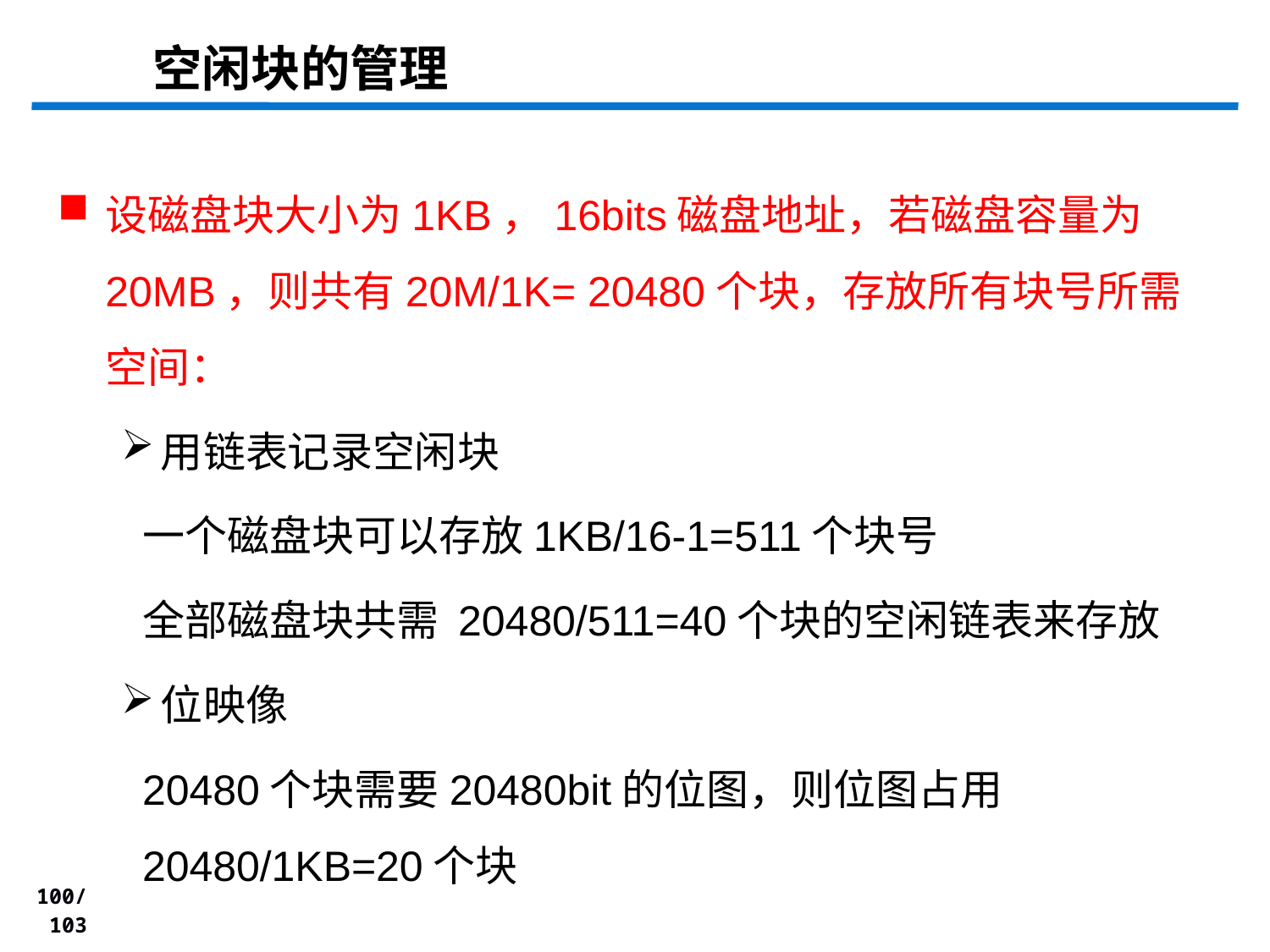

空闲块的管理
设磁盘块大小为1KB，16bits磁盘地址，若磁盘容量为20MB，则共有20M/1K= 20480个块，存放所有块号所需空间：
用链表记录空闲块
	一个磁盘块可以存放1KB/16-1=511个块号
	全部磁盘块共需 20480/511=40个块的空闲链表来存放
位映像
	20480个块需要20480bit的位图，则位图占用20480/1KB=20个块